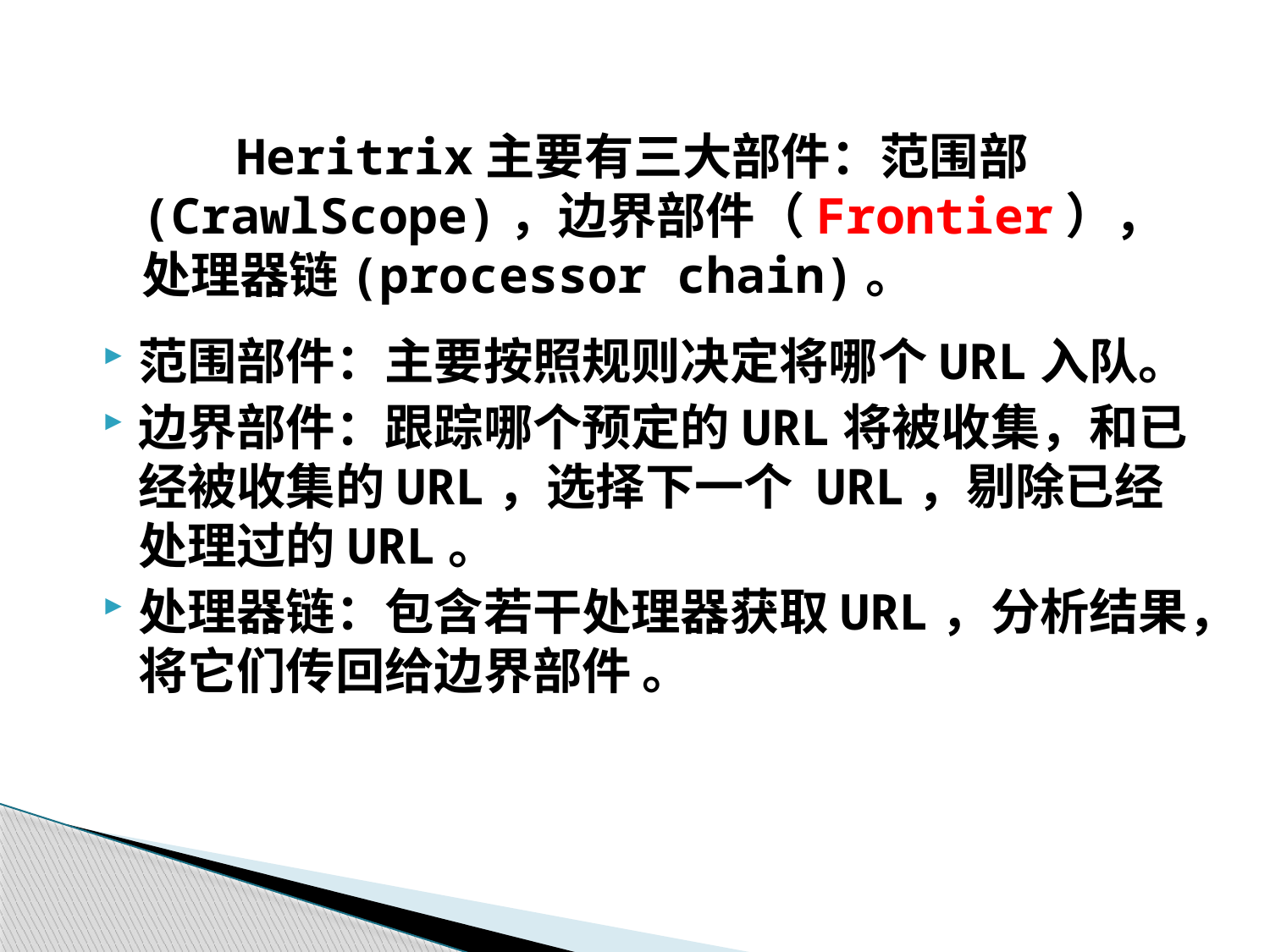

Heritrix主要有三大部件：范围部(CrawlScope)，边界部件（Frontier），处理器链(processor chain)。
范围部件：主要按照规则决定将哪个URL入队。
边界部件：跟踪哪个预定的URL将被收集，和已经被收集的URL，选择下一个 URL，剔除已经处理过的URL。
处理器链：包含若干处理器获取URL，分析结果，将它们传回给边界部件 。